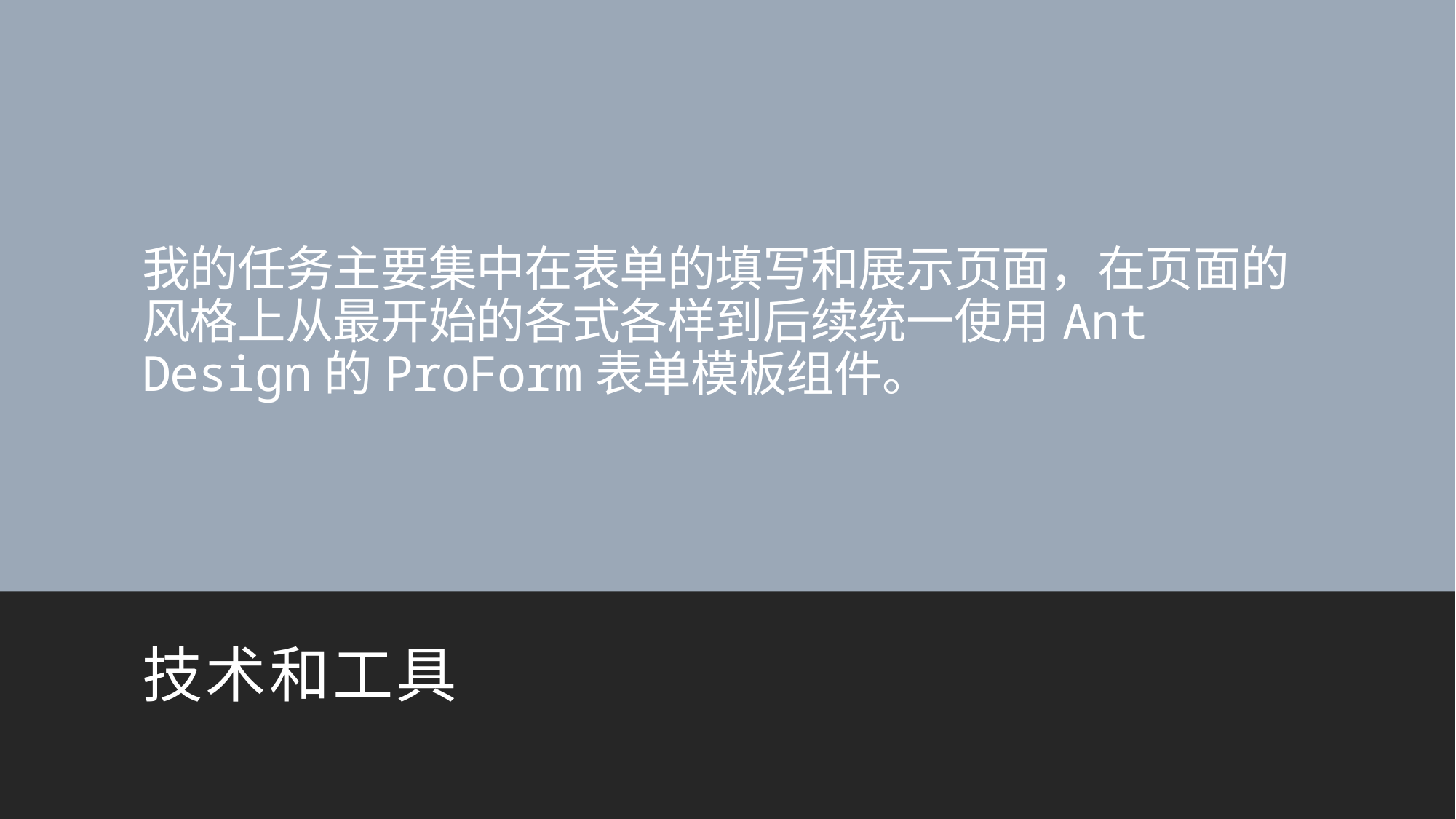

# 我的任务主要集中在表单的填写和展示页面，在页面的风格上从最开始的各式各样到后续统一使用Ant Design的ProForm表单模板组件。

技术和工具